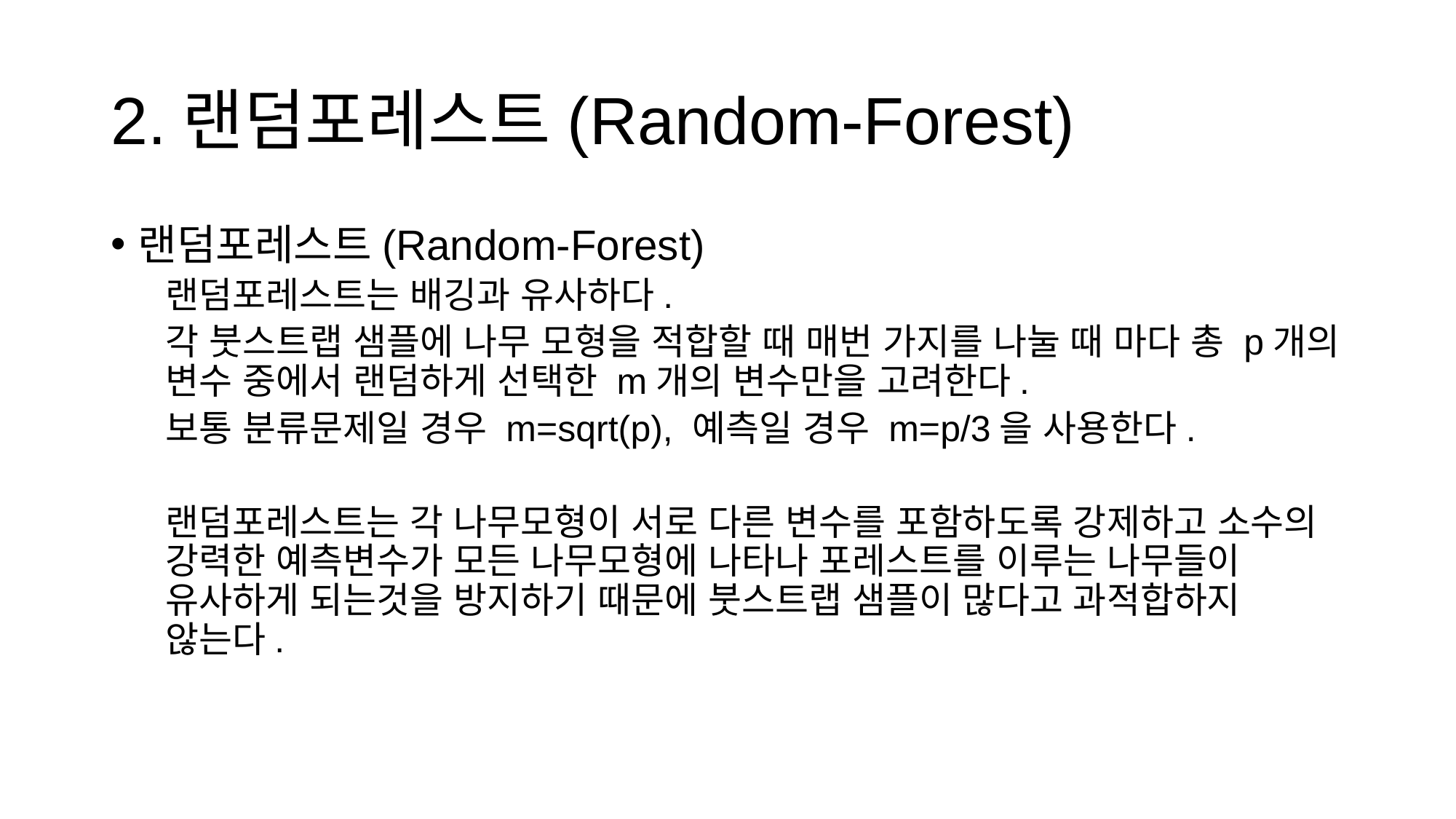

# 2.랜덤포레스트(Random-Forest)
랜덤포레스트(Random-Forest)
랜덤포레스트는 배깅과 유사하다.
각 붓스트랩 샘플에 나무 모형을 적합할 때 매번 가지를 나눌 때 마다 총 p개의 변수 중에서 랜덤하게 선택한 m개의 변수만을 고려한다.
보통 분류문제일 경우 m=sqrt(p), 예측일 경우 m=p/3을 사용한다.

랜덤포레스트는 각 나무모형이 서로 다른 변수를 포함하도록 강제하고 소수의 강력한 예측변수가 모든 나무모형에 나타나 포레스트를 이루는 나무들이 유사하게 되는것을 방지하기 때문에 붓스트랩 샘플이 많다고 과적합하지 않는다.